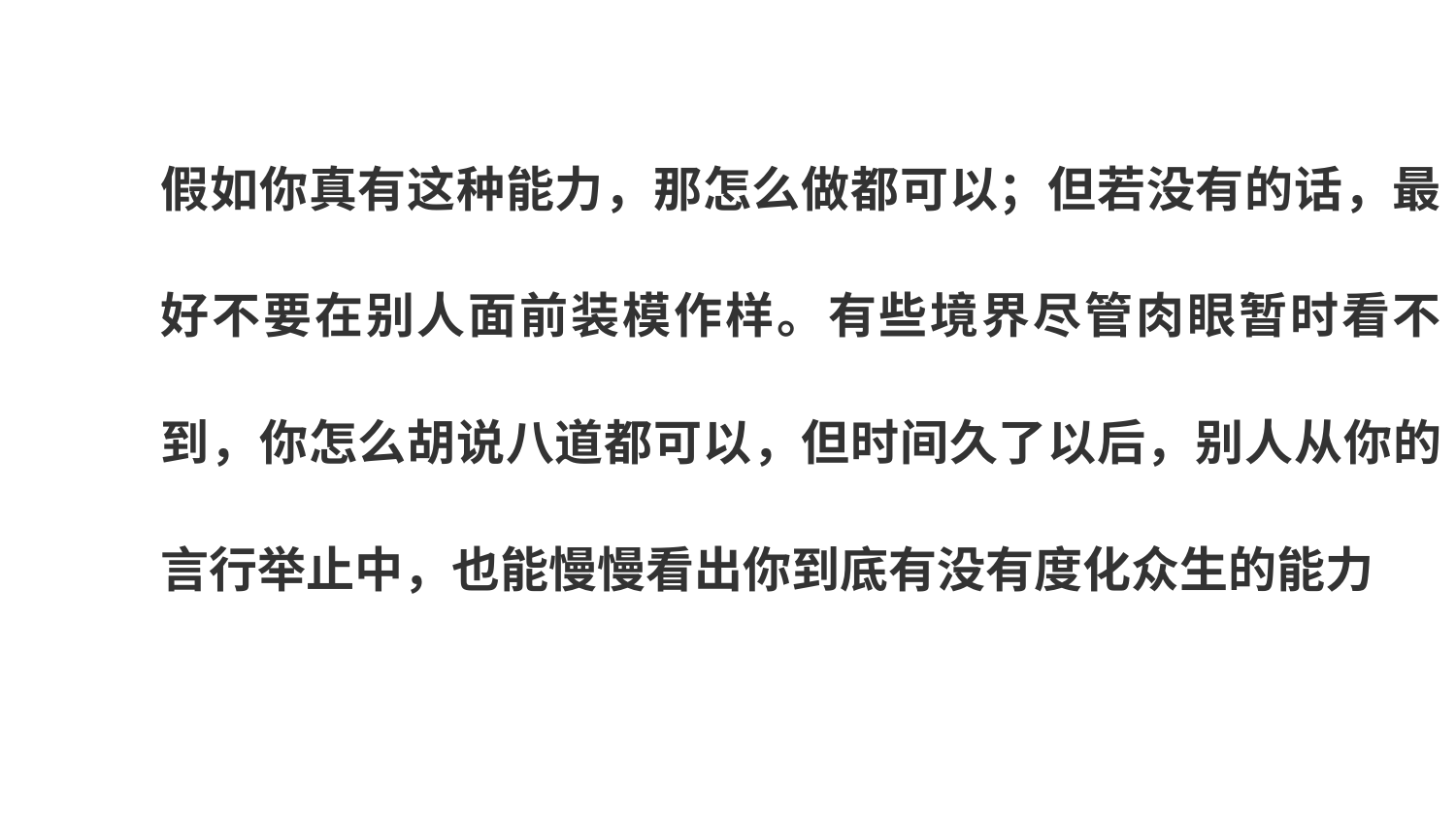

假如你真有这种能力，那怎么做都可以；但若没有的话，最好不要在别人面前装模作样。有些境界尽管肉眼暂时看不到，你怎么胡说八道都可以，但时间久了以后，别人从你的言行举止中，也能慢慢看出你到底有没有度化众生的能力